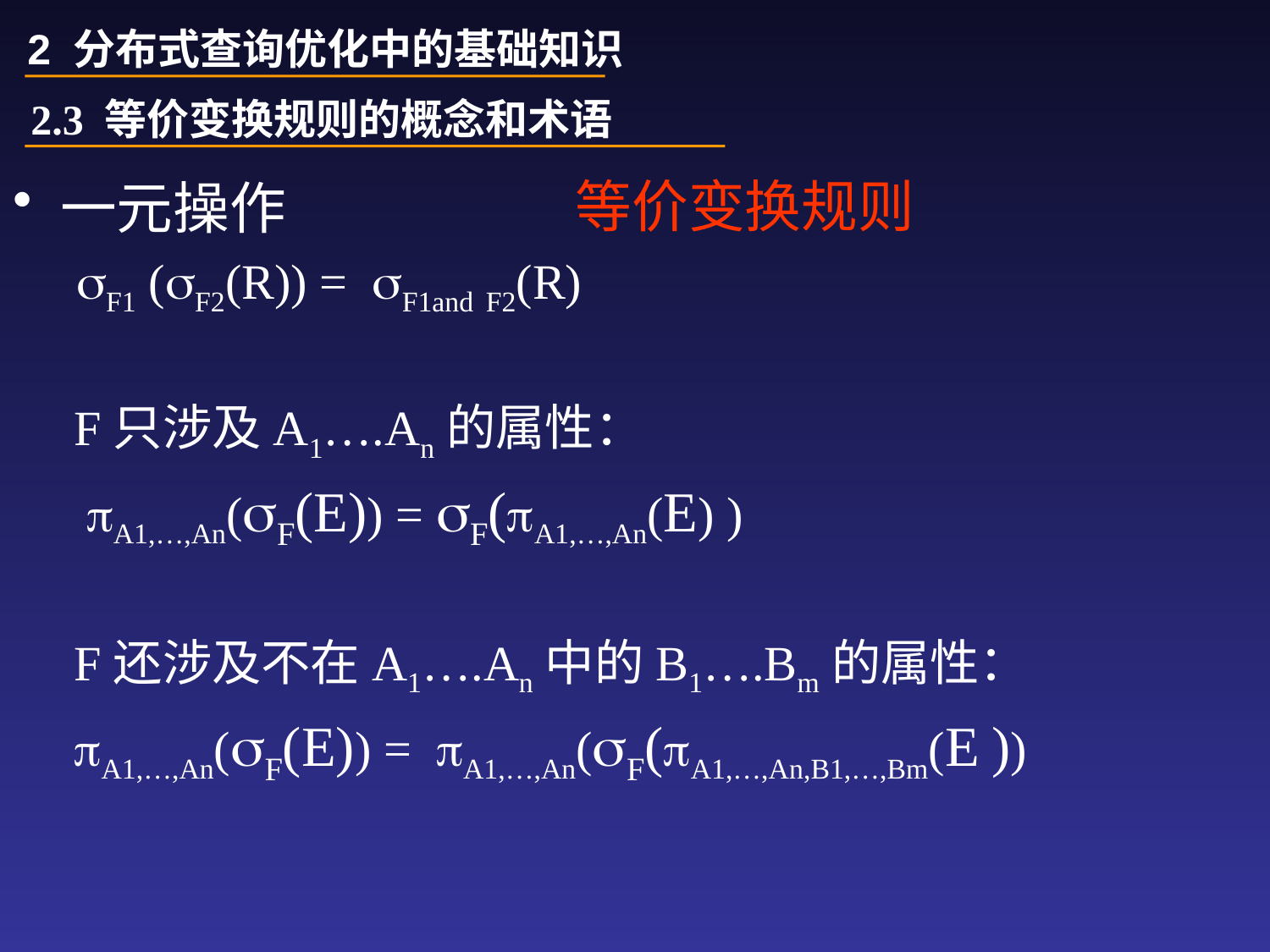

2 分布式查询优化中的基础知识

2.3 等价变换规则的概念和术语

# 等价变换规则
一元操作
σF1 (σF2(R)) =  σF1and F2(R)

     F只涉及A1….An的属性：
      πA1,…,An(σF(E)) = σF(πA1,…,An(E) )

     F还涉及不在A1….An中的B1….Bm的属性：
     πA1,…,An(σF(E)) =  πA1,…,An(σF(πA1,…,An,B1,…,Bm(E ))